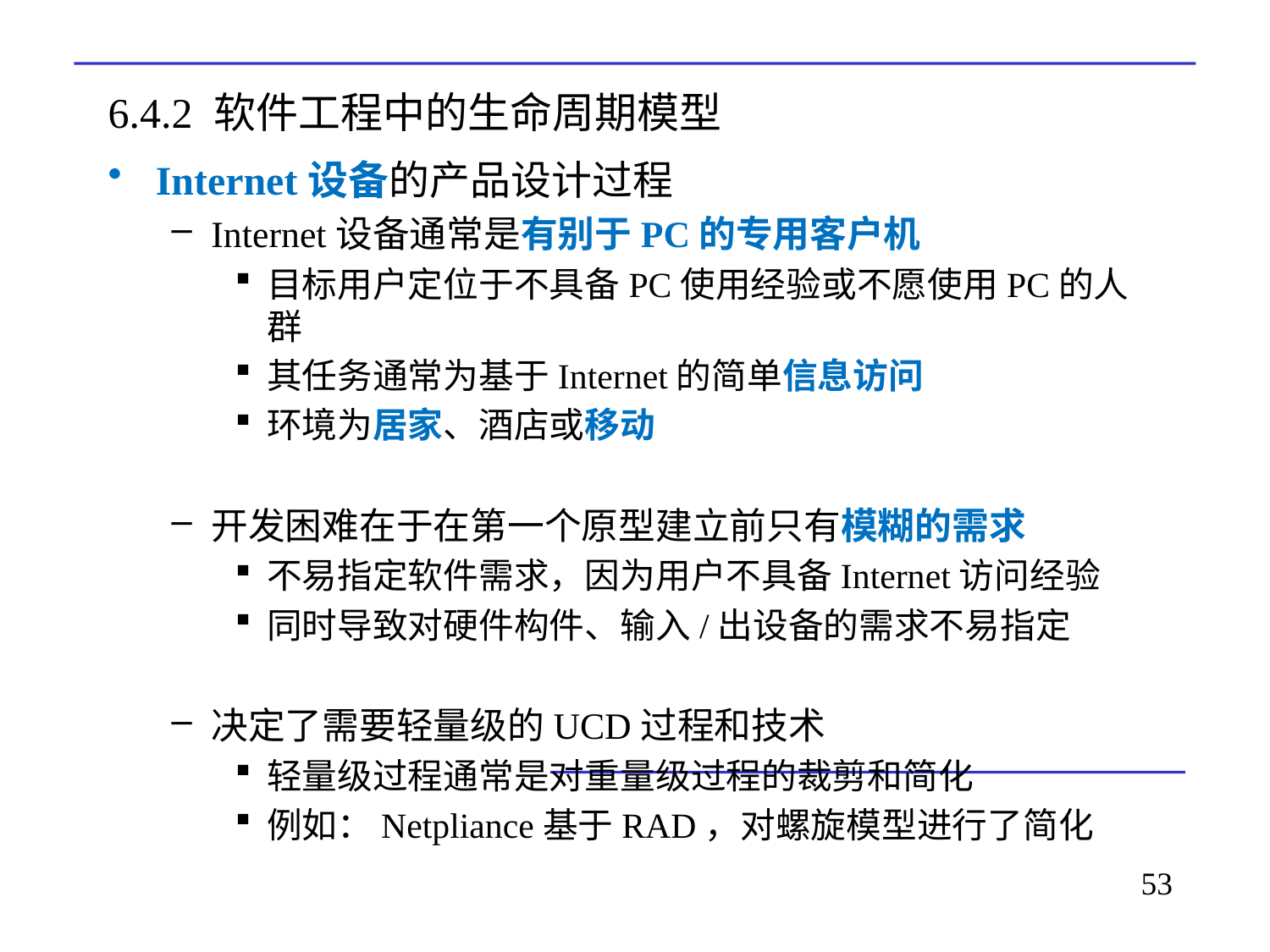

# 6.4.2 软件工程中的生命周期模型
Internet设备的产品设计过程
Internet设备通常是有别于PC的专用客户机
目标用户定位于不具备PC使用经验或不愿使用PC的人群
其任务通常为基于Internet的简单信息访问
环境为居家、酒店或移动

开发困难在于在第一个原型建立前只有模糊的需求
不易指定软件需求，因为用户不具备Internet访问经验
同时导致对硬件构件、输入/出设备的需求不易指定

决定了需要轻量级的UCD过程和技术
轻量级过程通常是对重量级过程的裁剪和简化
例如：Netpliance基于RAD，对螺旋模型进行了简化
53